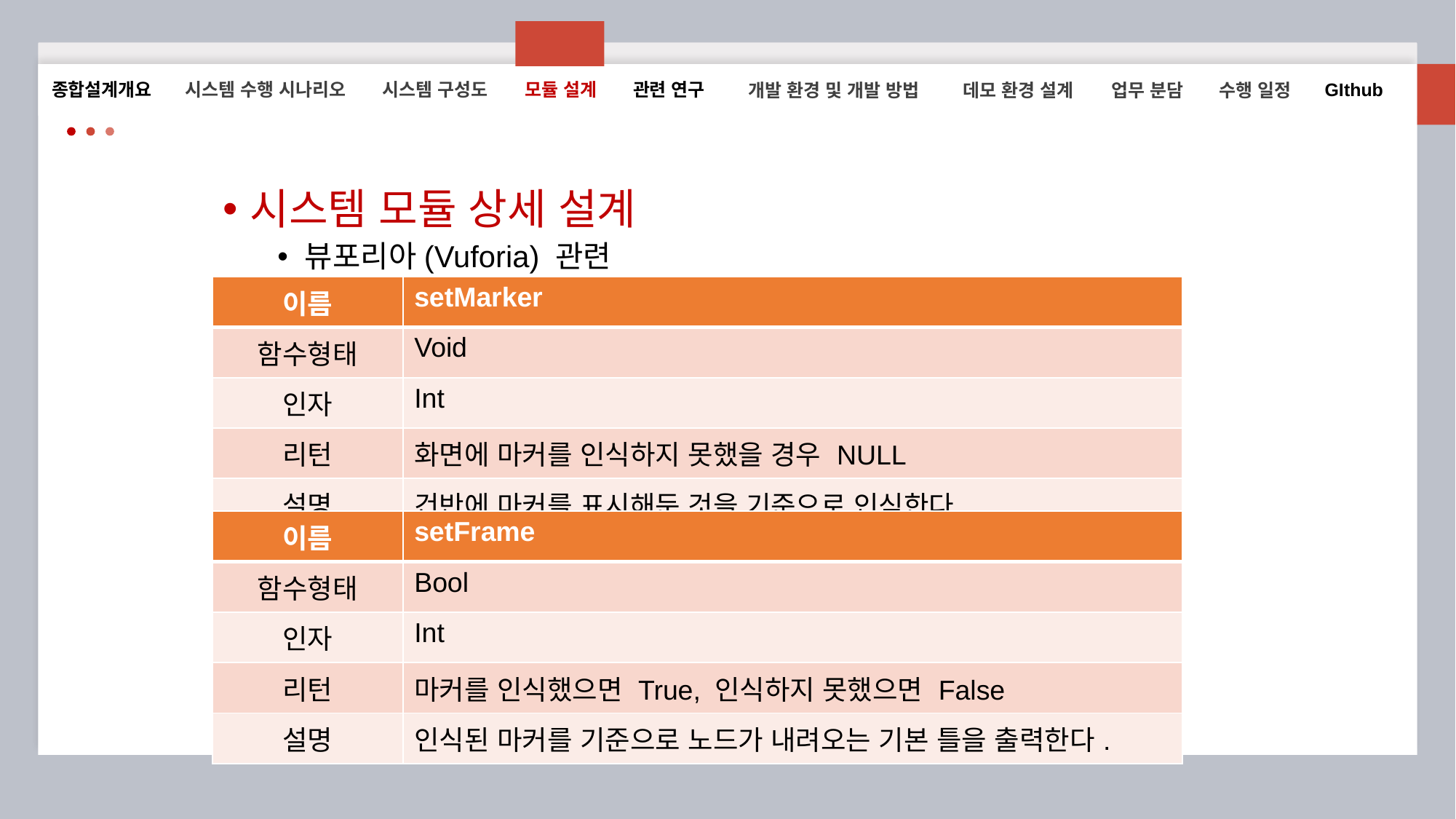

시스템 수행 시나리오
시스템 구성도
모듈 설계
관련 연구
GIthub
종합설계개요
개발 환경 및 개발 방법
데모 환경 설계
업무 분담
수행 일정

시스템 모듈 상세 설계
뷰포리아(Vuforia) 관련
| 이름 | setMarker |
| --- | --- |
| 함수형태 | Void |
| 인자 | Int |
| 리턴 | 화면에 마커를 인식하지 못했을 경우 NULL |
| 설명 | 건반에 마커를 표시해둔 것을 기준으로 인식한다. |
| 이름 | setFrame |
| --- | --- |
| 함수형태 | Bool |
| 인자 | Int |
| 리턴 | 마커를 인식했으면 True, 인식하지 못했으면 False |
| 설명 | 인식된 마커를 기준으로 노드가 내려오는 기본 틀을 출력한다. |